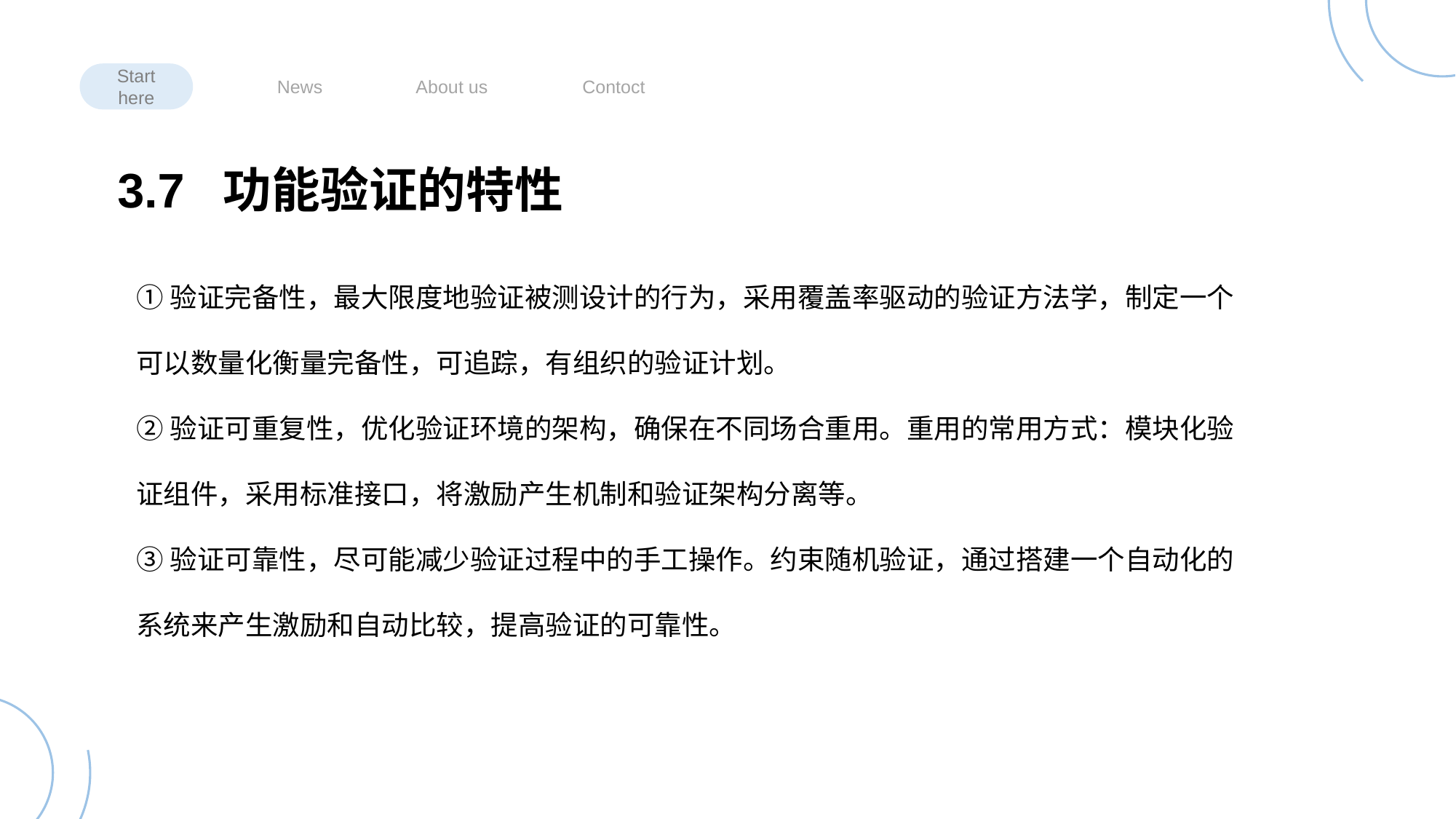

Start here
News
About us
Contoct
3.7  功能验证的特性
①验证完备性，最大限度地验证被测设计的行为，采用覆盖率驱动的验证方法学，制定一个可以数量化衡量完备性，可追踪，有组织的验证计划。
②验证可重复性，优化验证环境的架构，确保在不同场合重用。重用的常用方式：模块化验证组件，采用标准接口，将激励产生机制和验证架构分离等。
③验证可靠性，尽可能减少验证过程中的手工操作。约束随机验证，通过搭建一个自动化的系统来产生激励和自动比较，提高验证的可靠性。